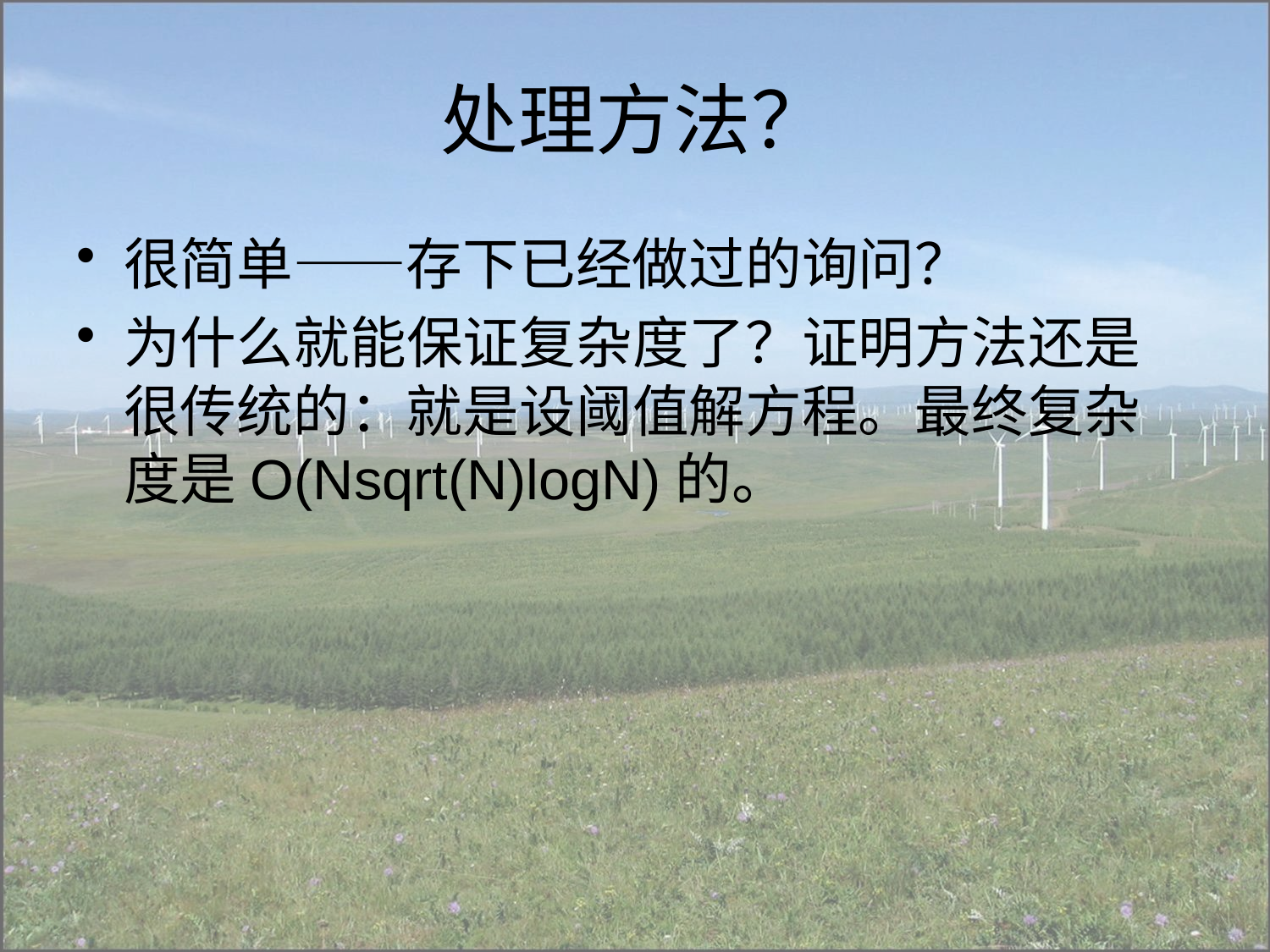

# 处理方法？
很简单——存下已经做过的询问？
为什么就能保证复杂度了？证明方法还是很传统的：就是设阈值解方程。最终复杂度是O(Nsqrt(N)logN)的。